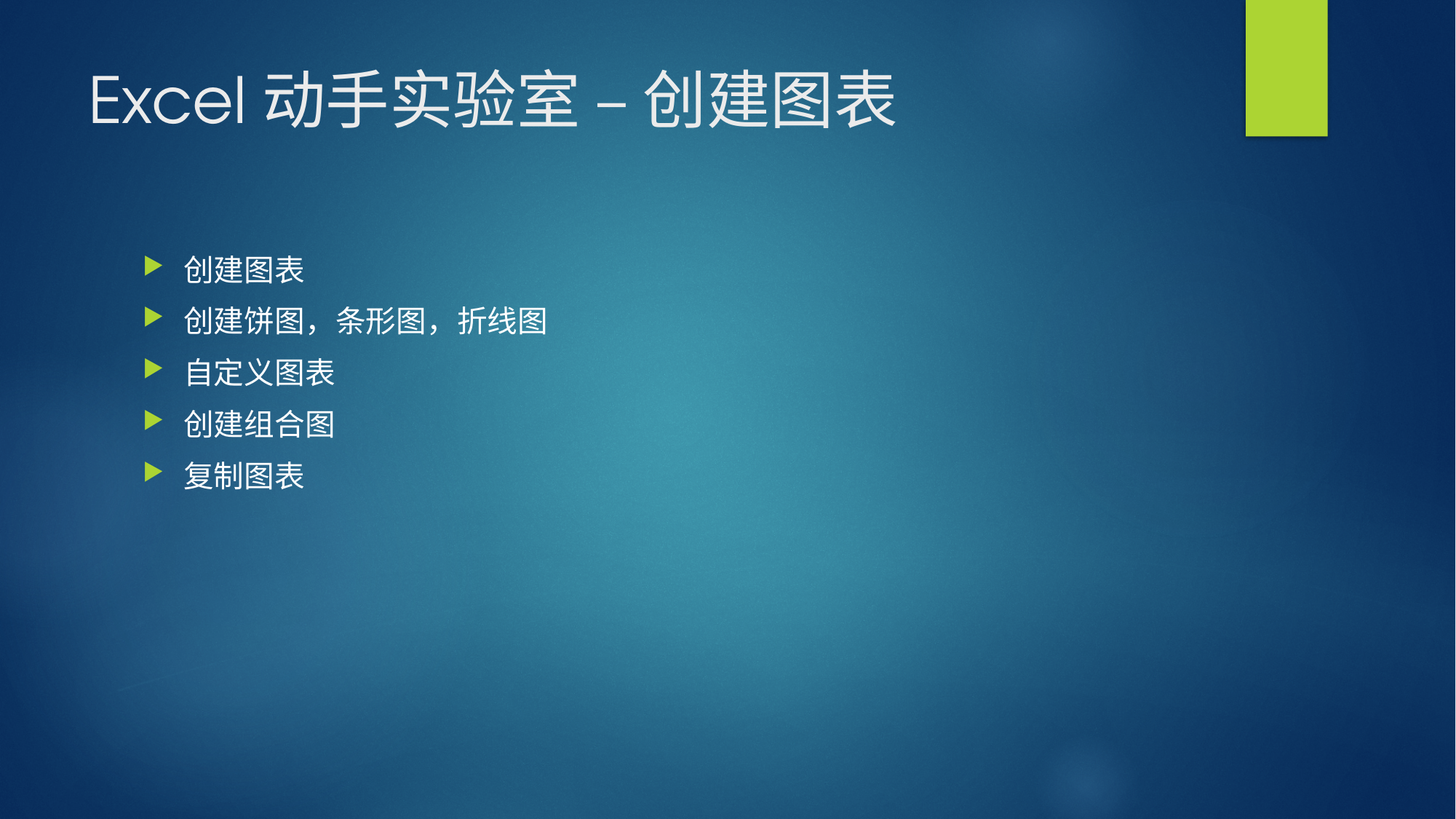

# Excel动手实验室 – 创建图表
创建图表
创建饼图，条形图，折线图
自定义图表
创建组合图
复制图表